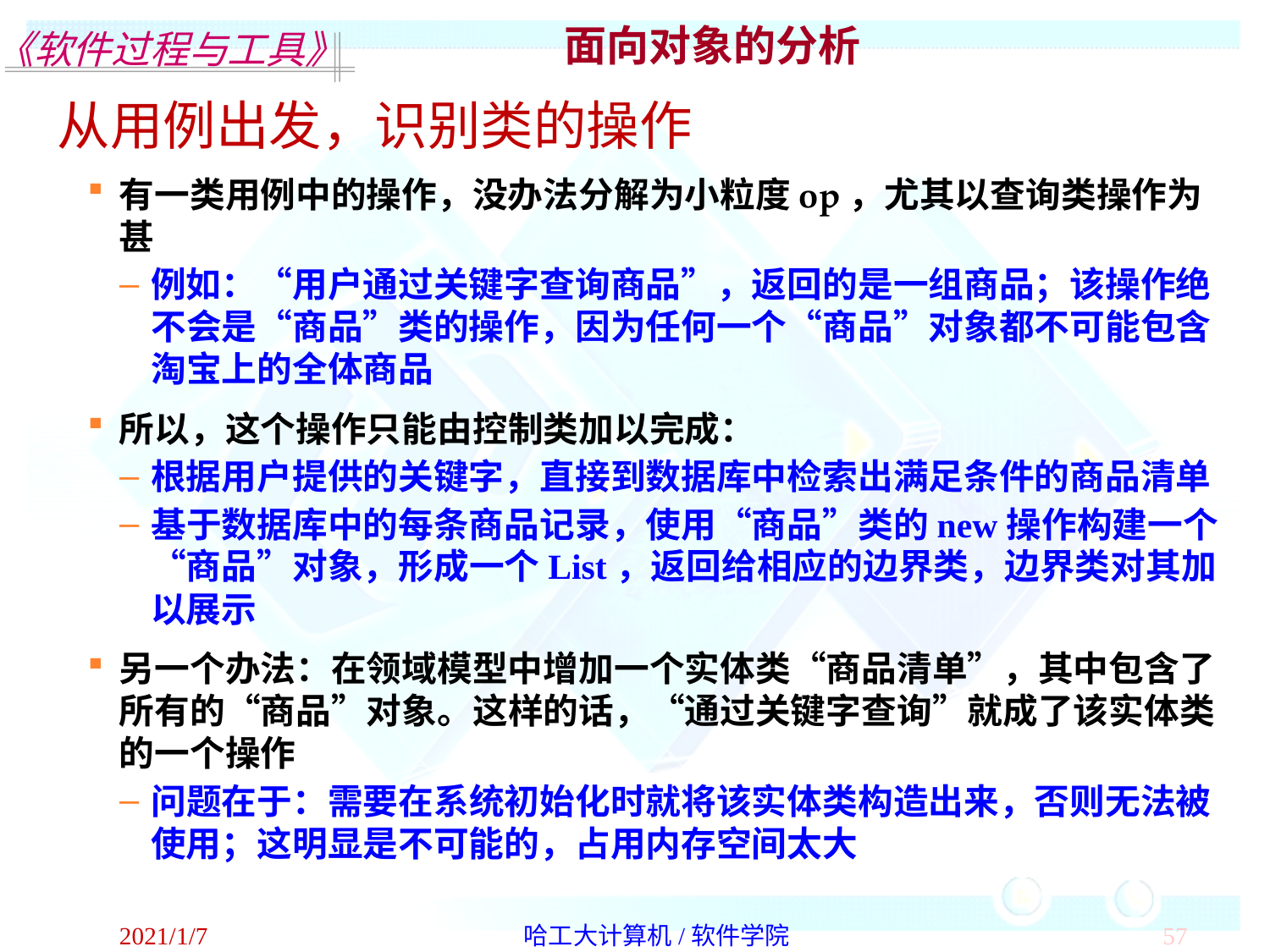

面向对象的分析
从用例出发，识别类的操作
有一类用例中的操作，没办法分解为小粒度op，尤其以查询类操作为甚
例如：“用户通过关键字查询商品”，返回的是一组商品；该操作绝不会是“商品”类的操作，因为任何一个“商品”对象都不可能包含淘宝上的全体商品
所以，这个操作只能由控制类加以完成：
根据用户提供的关键字，直接到数据库中检索出满足条件的商品清单
基于数据库中的每条商品记录，使用“商品”类的new操作构建一个“商品”对象，形成一个List，返回给相应的边界类，边界类对其加以展示
另一个办法：在领域模型中增加一个实体类“商品清单”，其中包含了所有的“商品”对象。这样的话，“通过关键字查询”就成了该实体类的一个操作
问题在于：需要在系统初始化时就将该实体类构造出来，否则无法被使用；这明显是不可能的，占用内存空间太大